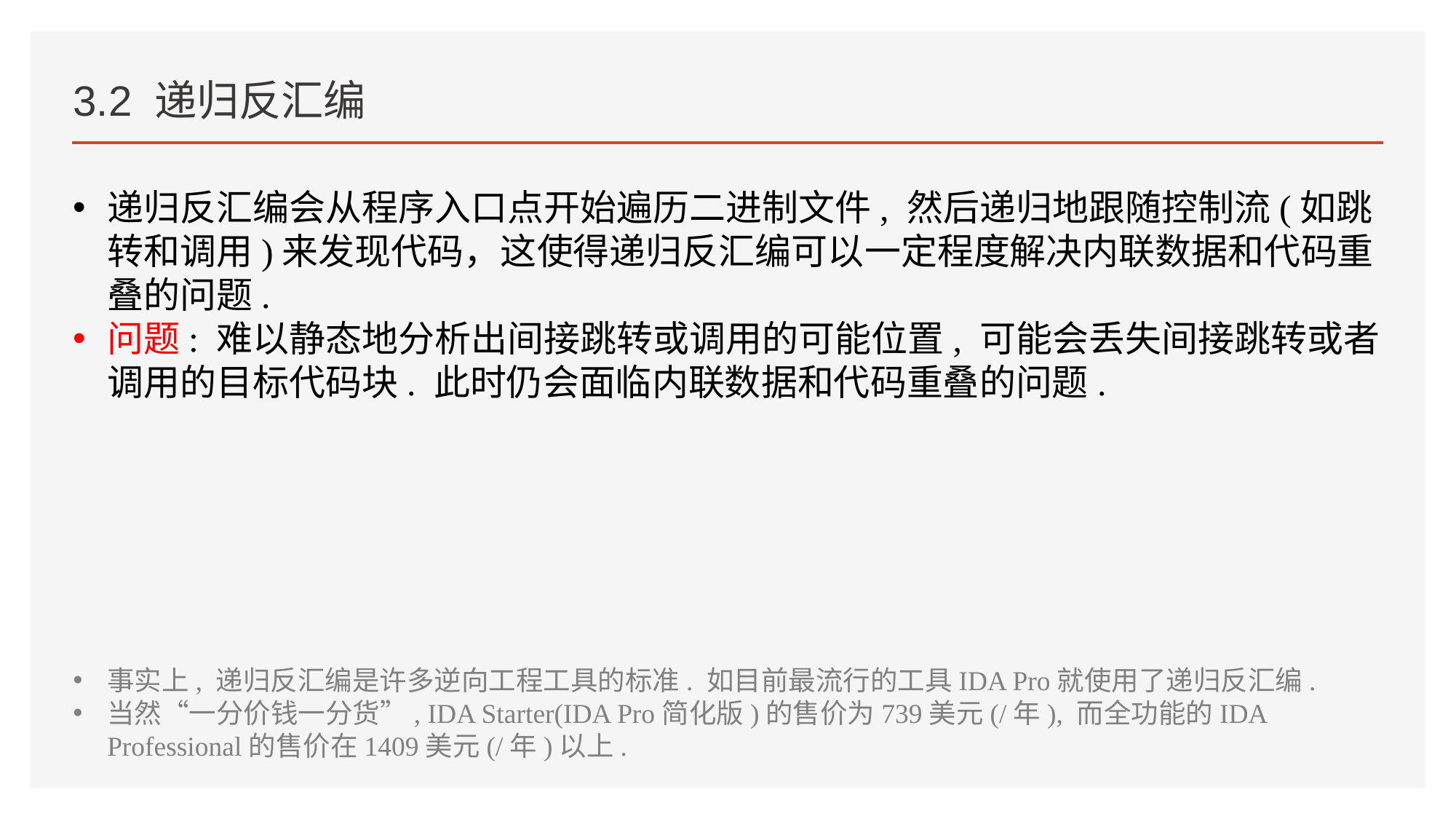

# 3.2 递归反汇编
递归反汇编会从程序入口点开始遍历二进制文件, 然后递归地跟随控制流(如跳转和调用)来发现代码，这使得递归反汇编可以一定程度解决内联数据和代码重叠的问题.
问题: 难以静态地分析出间接跳转或调用的可能位置, 可能会丢失间接跳转或者调用的目标代码块. 此时仍会面临内联数据和代码重叠的问题.
事实上, 递归反汇编是许多逆向工程工具的标准. 如目前最流行的工具IDA Pro就使用了递归反汇编.
当然“一分价钱一分货”, IDA Starter(IDA Pro简化版)的售价为739美元(/年), 而全功能的IDA Professional的售价在1409美元(/年)以上.